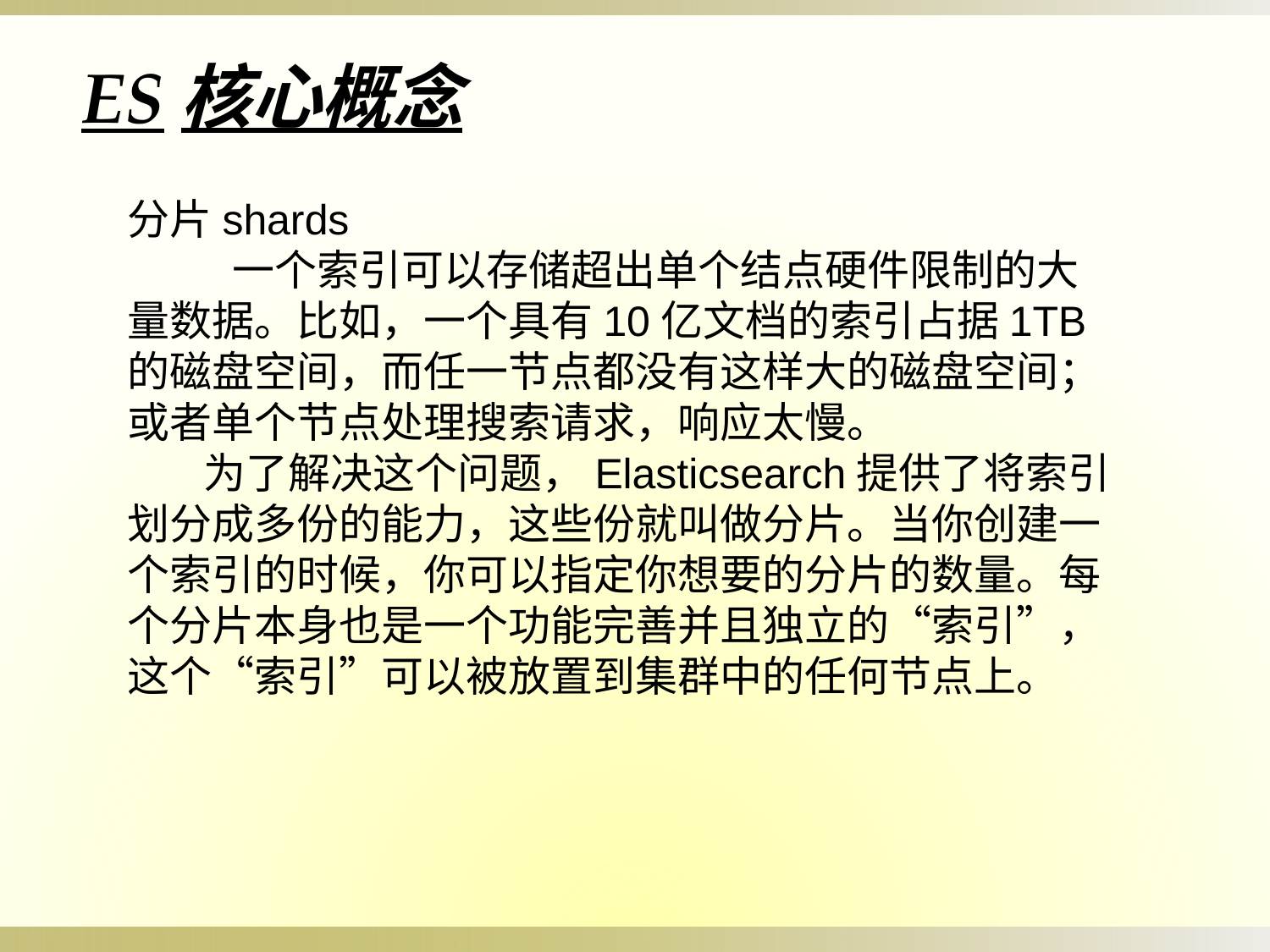

ES核心概念
分片shards         
        一个索引可以存储超出单个结点硬件限制的大量数据。比如，一个具有10亿文档的索引占据1TB的磁盘空间，而任一节点都没有这样大的磁盘空间；或者单个节点处理搜索请求，响应太慢。
        为了解决这个问题，Elasticsearch提供了将索引划分成多份的能力，这些份就叫做分片。当你创建一个索引的时候，你可以指定你想要的分片的数量。每个分片本身也是一个功能完善并且独立的“索引”，这个“索引”可以被放置到集群中的任何节点上。